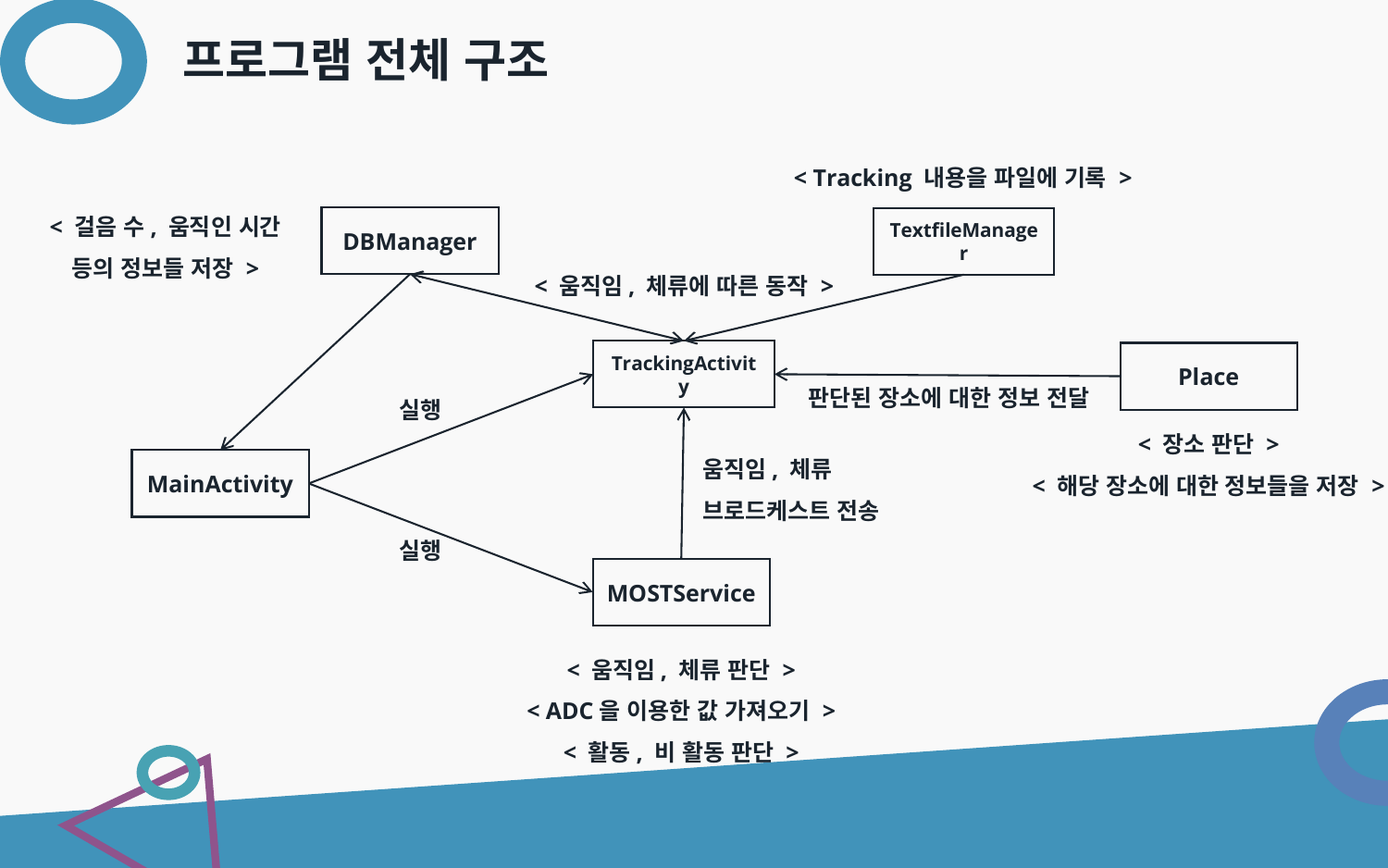

프로그램 전체 구조
< Tracking 내용을 파일에 기록 >
< 걸음 수, 움직인 시간 등의 정보들 저장 >
DBManager
TextfileManager
< 움직임, 체류에 따른 동작 >
TrackingActivity
Place
판단된 장소에 대한 정보 전달
실행
< 장소 판단 >
< 해당 장소에 대한 정보들을 저장 >
움직임, 체류
브로드케스트 전송
MainActivity
실행
MOSTService
< 움직임, 체류 판단 >
< ADC을 이용한 값 가져오기 >
< 활동, 비 활동 판단 >